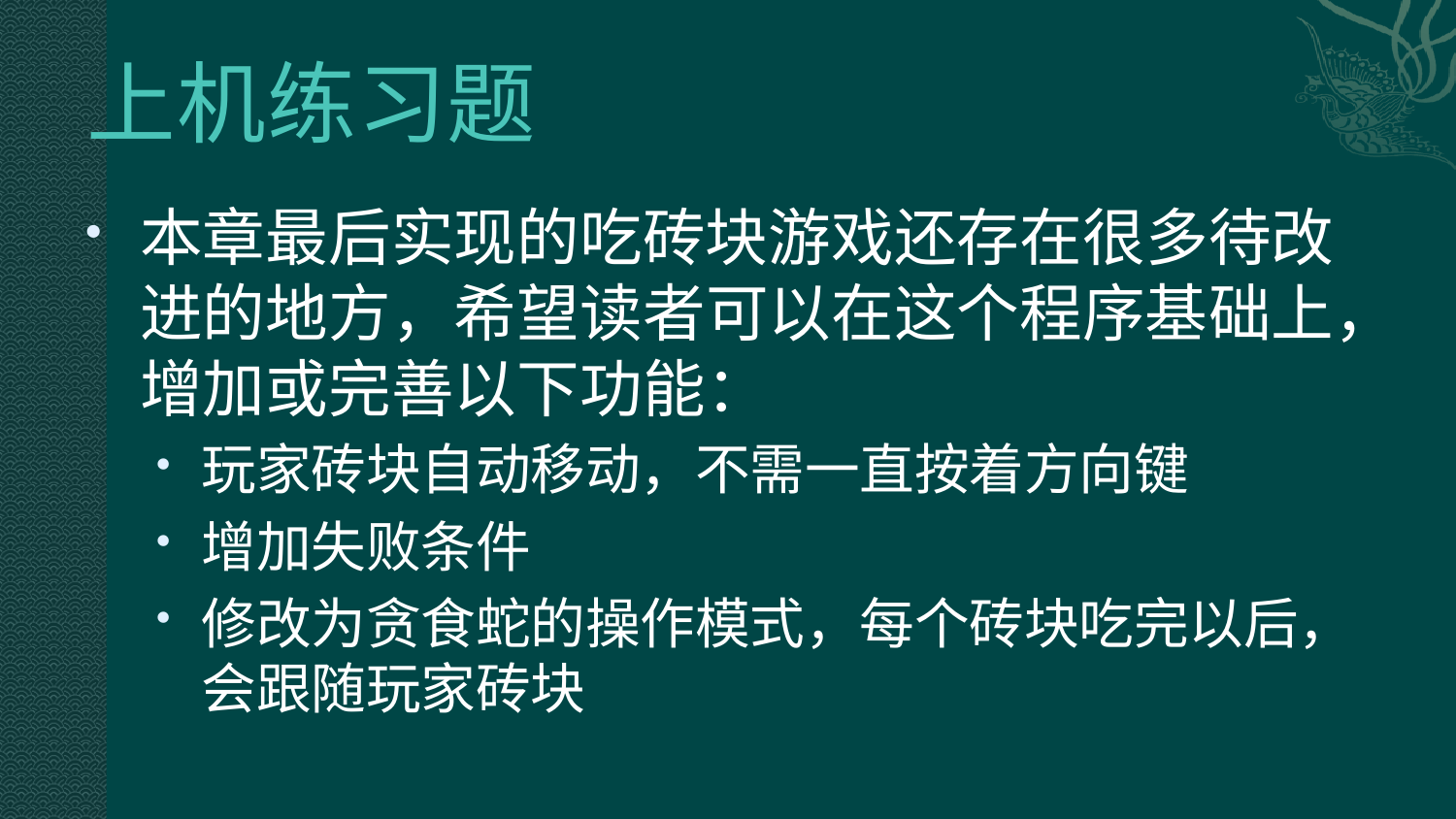

# 上机练习题
本章最后实现的吃砖块游戏还存在很多待改进的地方，希望读者可以在这个程序基础上，增加或完善以下功能：
玩家砖块自动移动，不需一直按着方向键
增加失败条件
修改为贪食蛇的操作模式，每个砖块吃完以后，会跟随玩家砖块